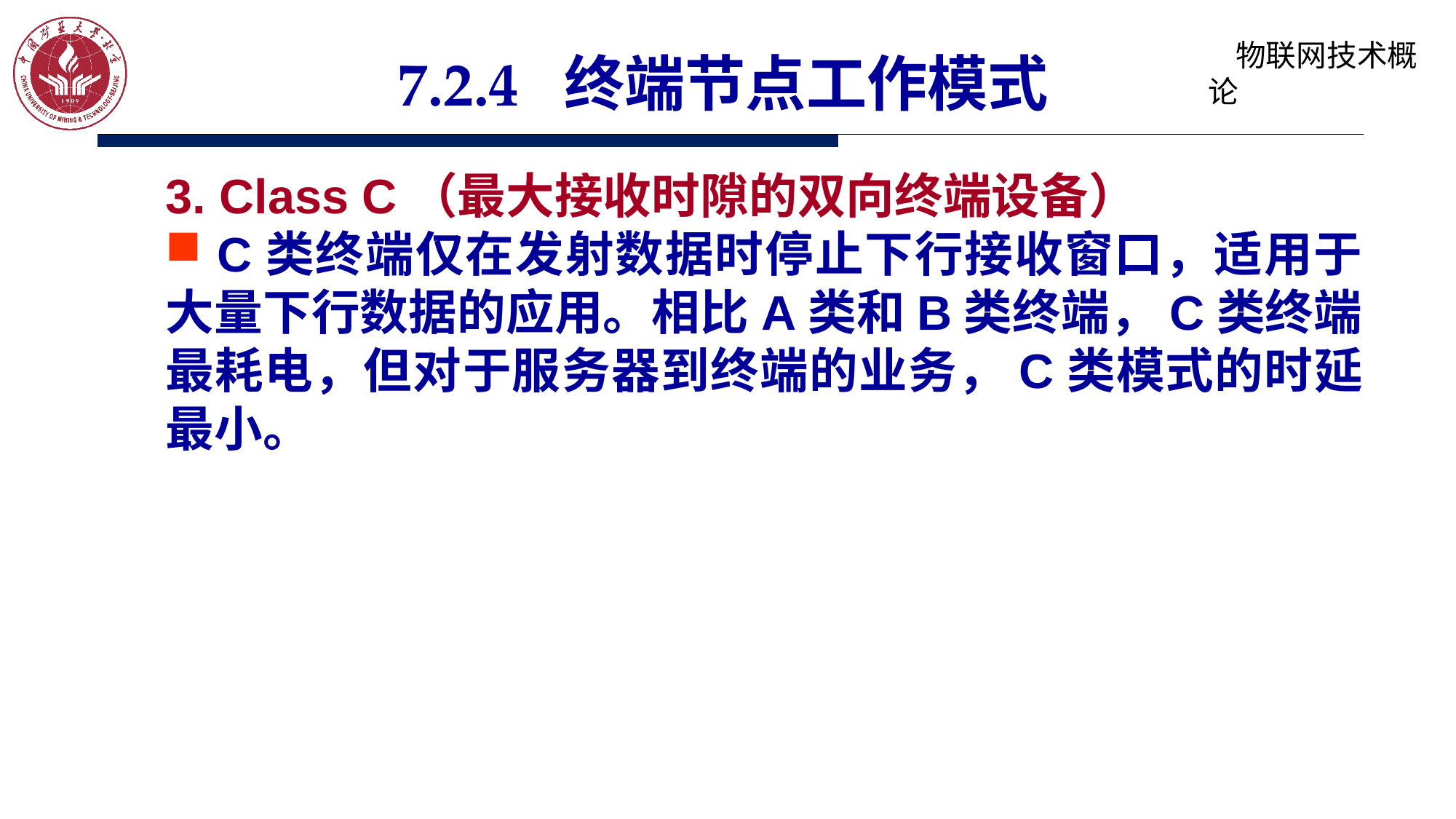

# 7.2.4  终端节点工作模式
3. Class C（最大接收时隙的双向终端设备）
 C类终端仅在发射数据时停止下行接收窗口，适用于大量下行数据的应用。相比A类和B类终端，C类终端最耗电，但对于服务器到终端的业务，C类模式的时延最小。